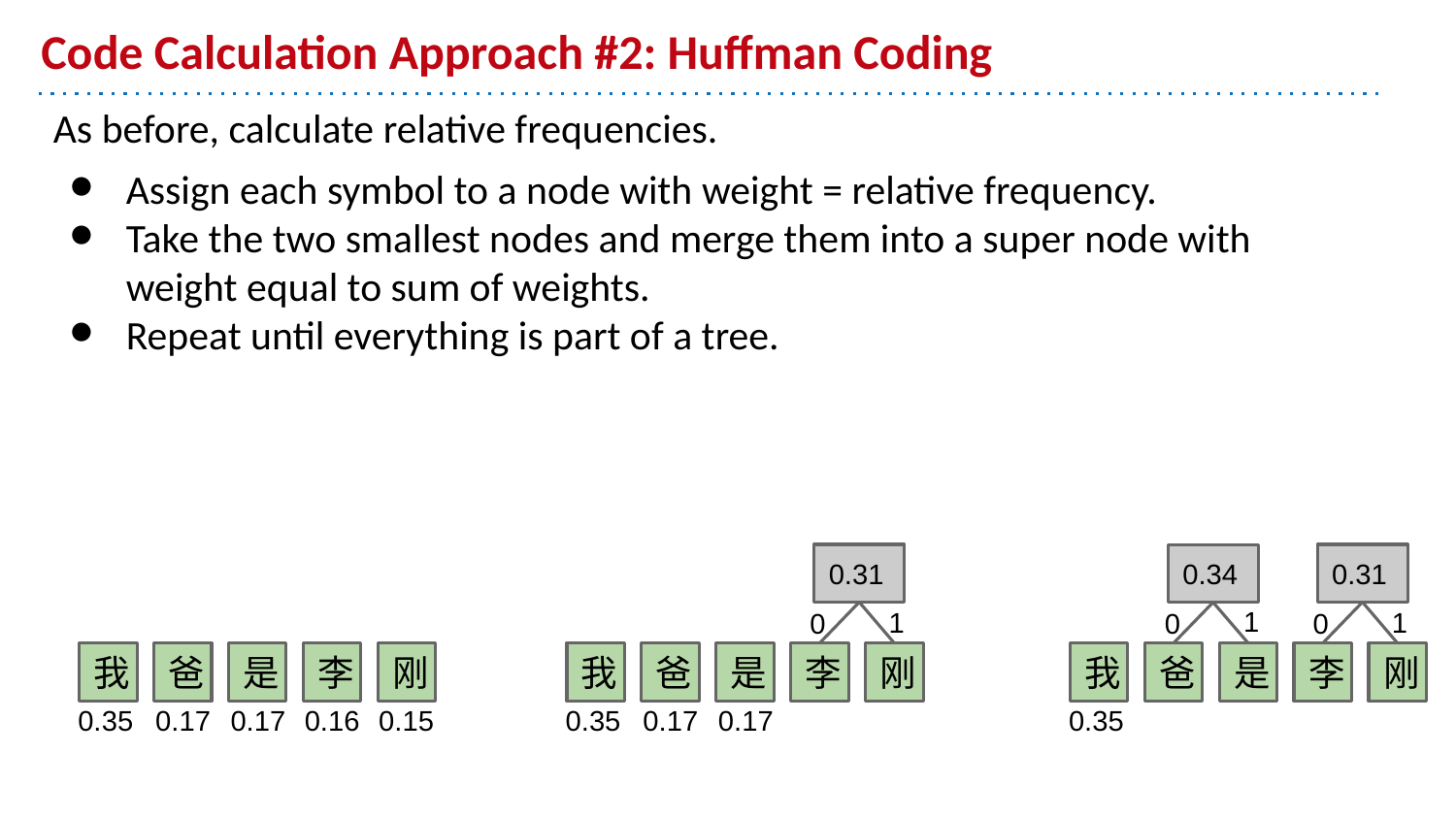

# Code Calculation Approach #2: Huffman Coding
As before, calculate relative frequencies.
Assign each symbol to a node with weight = relative frequency.
Take the two smallest nodes and merge them into a super node with weight equal to sum of weights.
Repeat until everything is part of a tree.
0.31
1
0
我
爸
是
李
刚
0.35
0.17
0.17
0.31
0.34
1
1
0
0
我
爸
是
李
刚
0.35
我
爸
是
李
刚
0.35
0.17
0.17
0.16
0.15